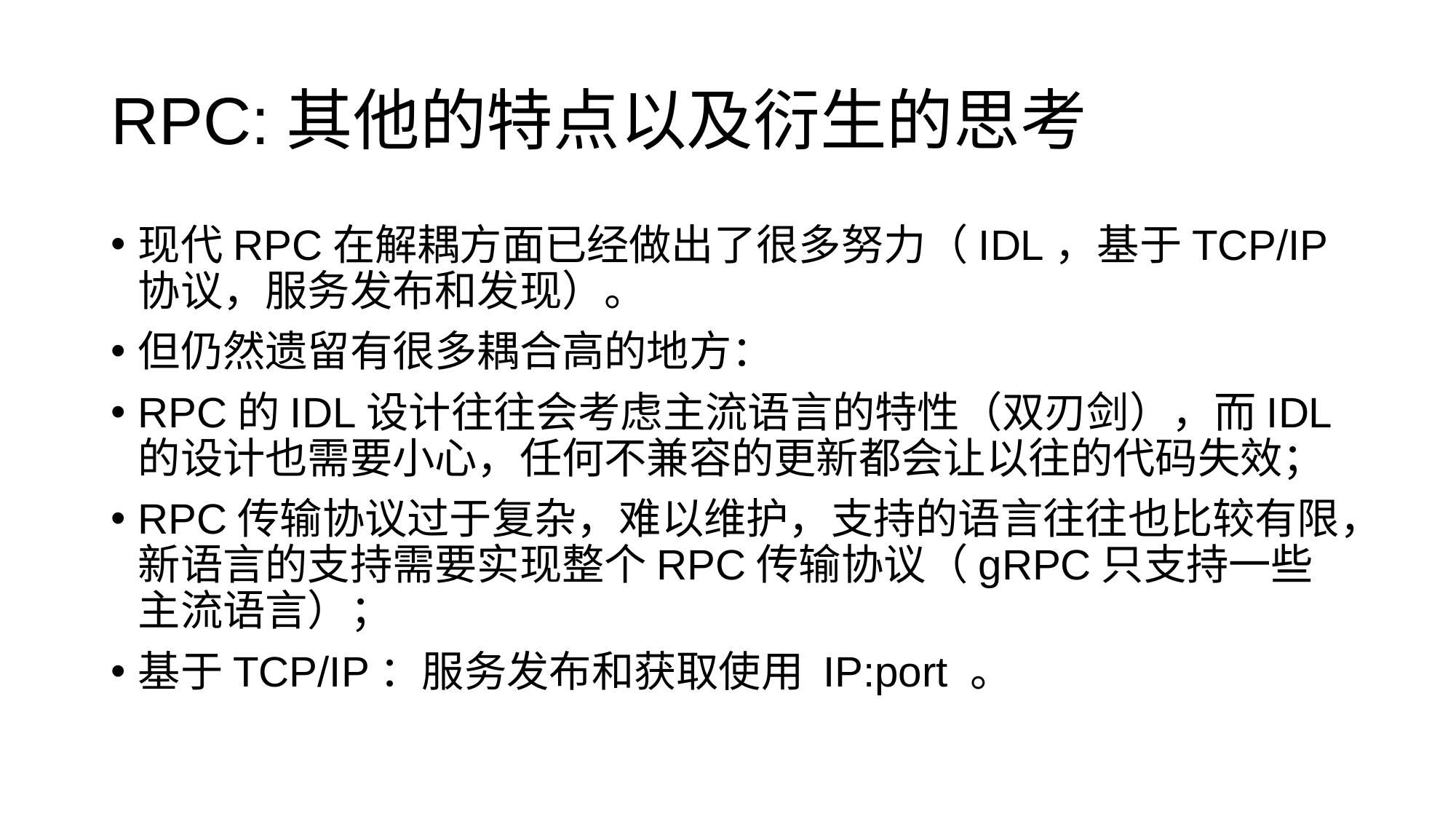

# RPC:其他的特点以及衍生的思考
现代RPC在解耦方面已经做出了很多努力（IDL，基于TCP/IP协议，服务发布和发现）。
但仍然遗留有很多耦合高的地方：
RPC的IDL设计往往会考虑主流语言的特性（双刃剑），而IDL的设计也需要小心，任何不兼容的更新都会让以往的代码失效；
RPC传输协议过于复杂，难以维护，支持的语言往往也比较有限，新语言的支持需要实现整个RPC传输协议（gRPC只支持一些主流语言）；
基于TCP/IP：服务发布和获取使用 IP:port 。